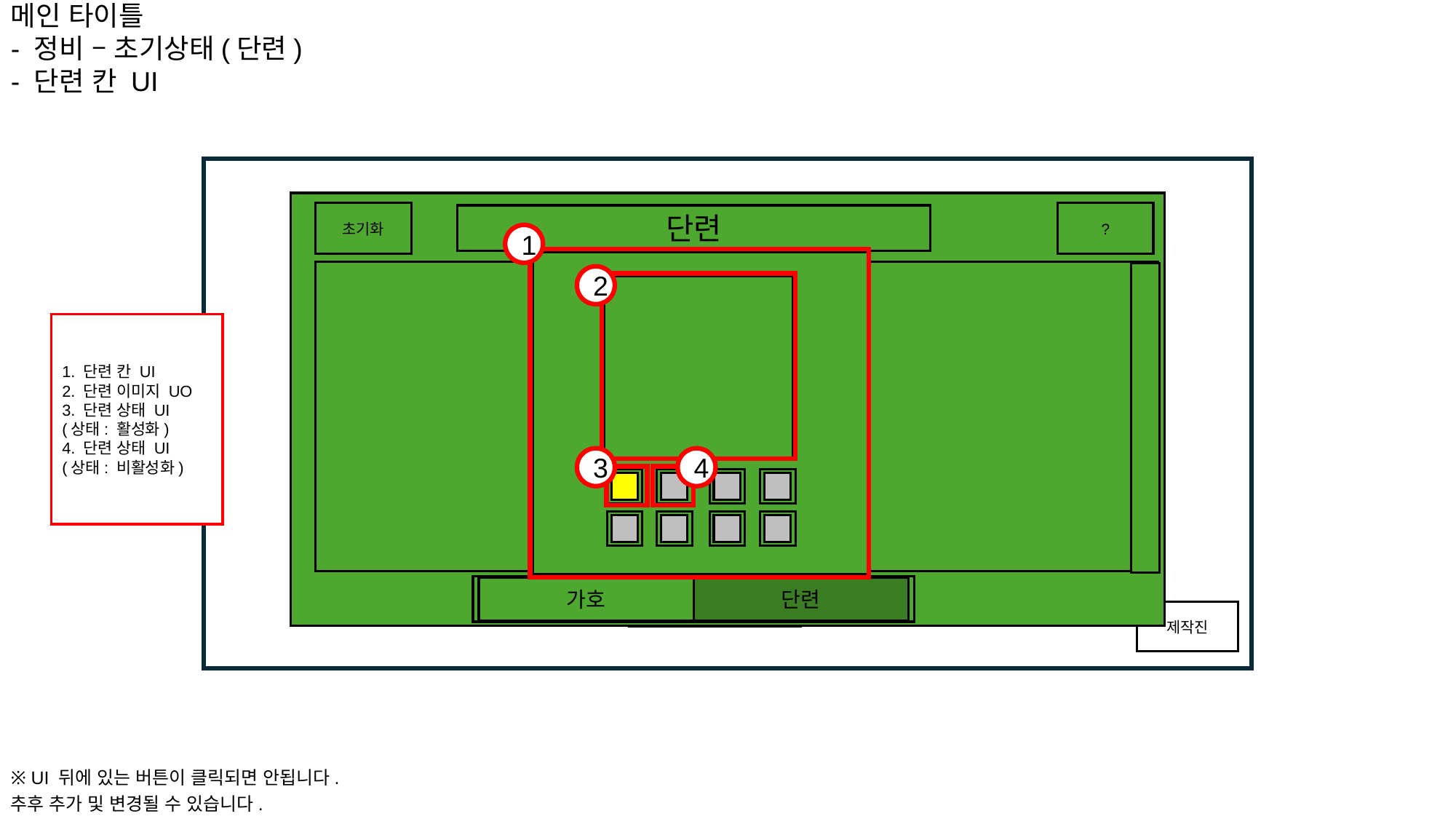

메인 타이틀
- 정비 – 초기상태(단련)
- 단련 칸 UI
ㅁ

초기화
?
단련
1
게임 이름

2

1. 단련 칸 UI
2. 단련 이미지 UO
3. 단련 상태 UI
(상태: 활성화)
4. 단련 상태 UI
(상태: 비활성화)

게임 시작
정비
3
4

조작 방법

게임 설정
가호
가호
단련
제작진
※ UI 뒤에 있는 버튼이 클릭되면 안됩니다.
추후 추가 및 변경될 수 있습니다.